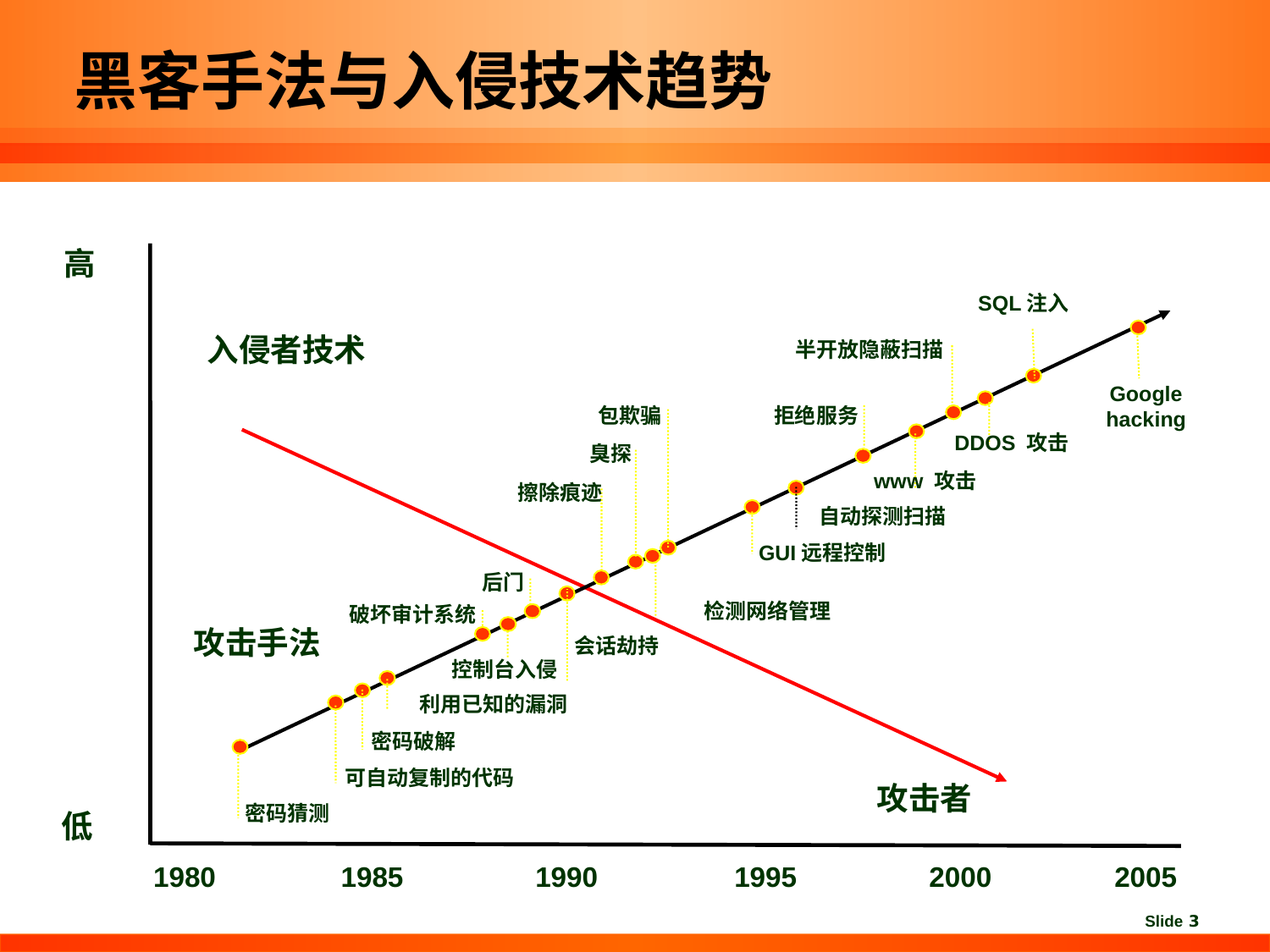

# 黑客手法与入侵技术趋势
高

SQL注入

入侵者技术

半开放隐蔽扫描

Google hacking

包欺骗
拒绝服务

DDOS 攻击

臭探

www 攻击
擦除痕迹

自动探测扫描

GUI远程控制

后门

检测网络管理
破坏审计系统

攻击手法

会话劫持

控制台入侵

利用已知的漏洞

密码破解

可自动复制的代码
攻击者
密码猜测
低

2005
1980
1985
1990
1995
2000